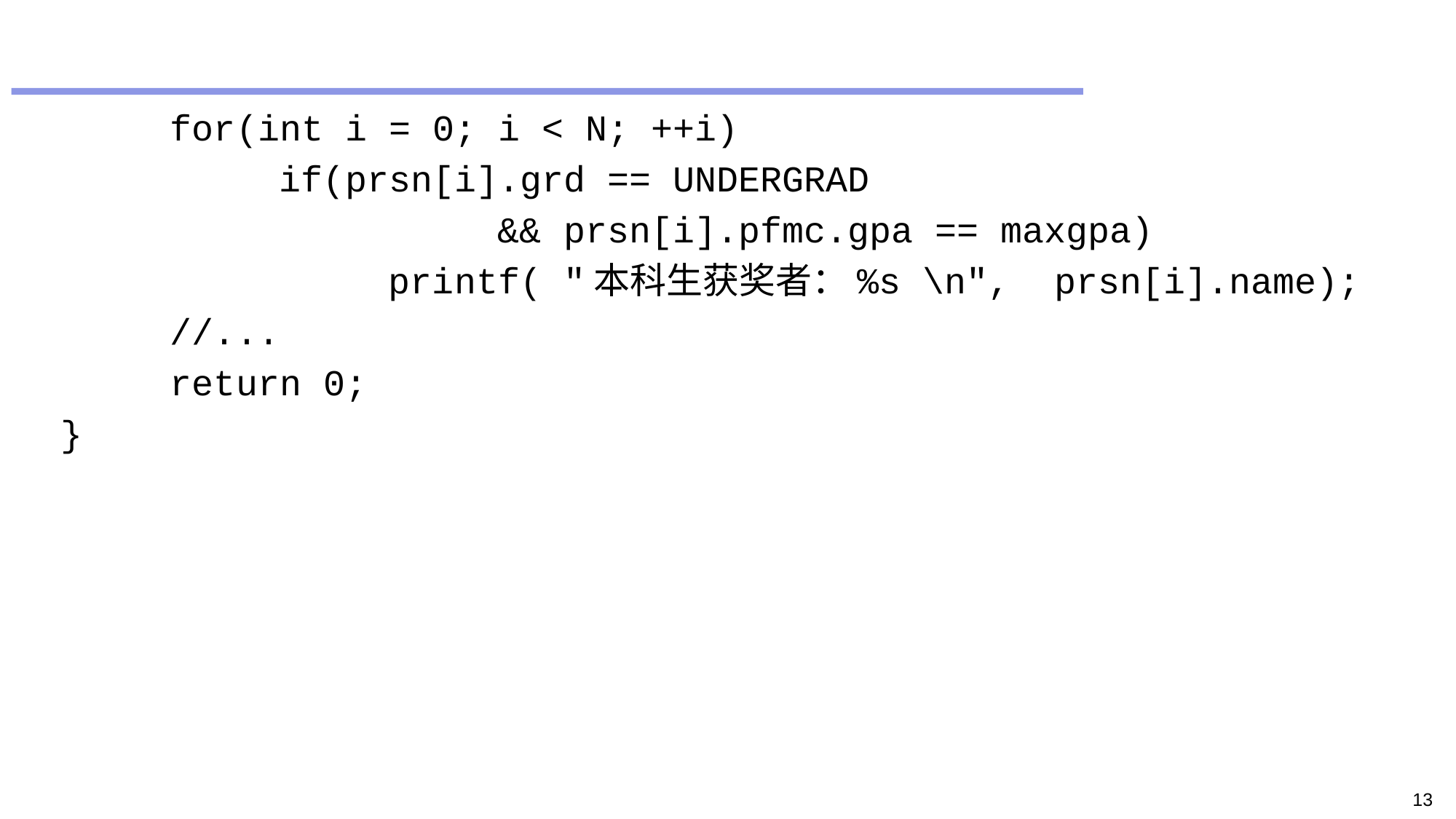

#
	for(int i = 0; i < N; ++i)
		if(prsn[i].grd == UNDERGRAD
				&& prsn[i].pfmc.gpa == maxgpa)
   			printf( "本科生获奖者：%s \n",  prsn[i].name);
	//...
	return 0;
}

13